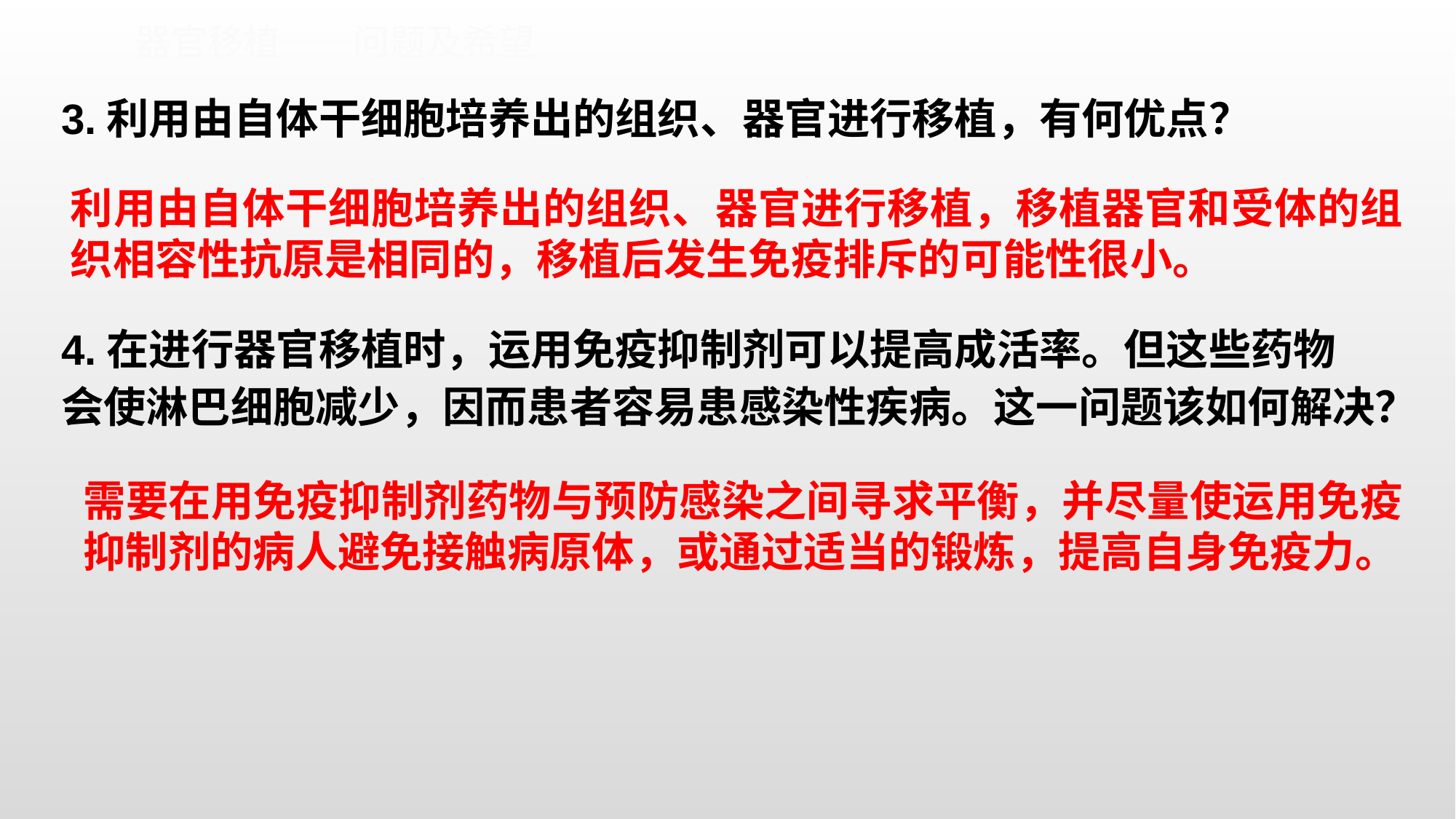

器官移植——问题及希望
3.利用由自体干细胞培养出的组织、器官进行移植，有何优点？

4.在进行器官移植时，运用免疫抑制剂可以提高成活率。但这些药物会使淋巴细胞减少，因而患者容易患感染性疾病。这一问题该如何解决？
利用由自体干细胞培养出的组织、器官进行移植，移植器官和受体的组织相容性抗原是相同的，移植后发生免疫排斥的可能性很小。
需要在用免疫抑制剂药物与预防感染之间寻求平衡，并尽量使运用免疫抑制剂的病人避免接触病原体，或通过适当的锻炼，提高自身免疫力。